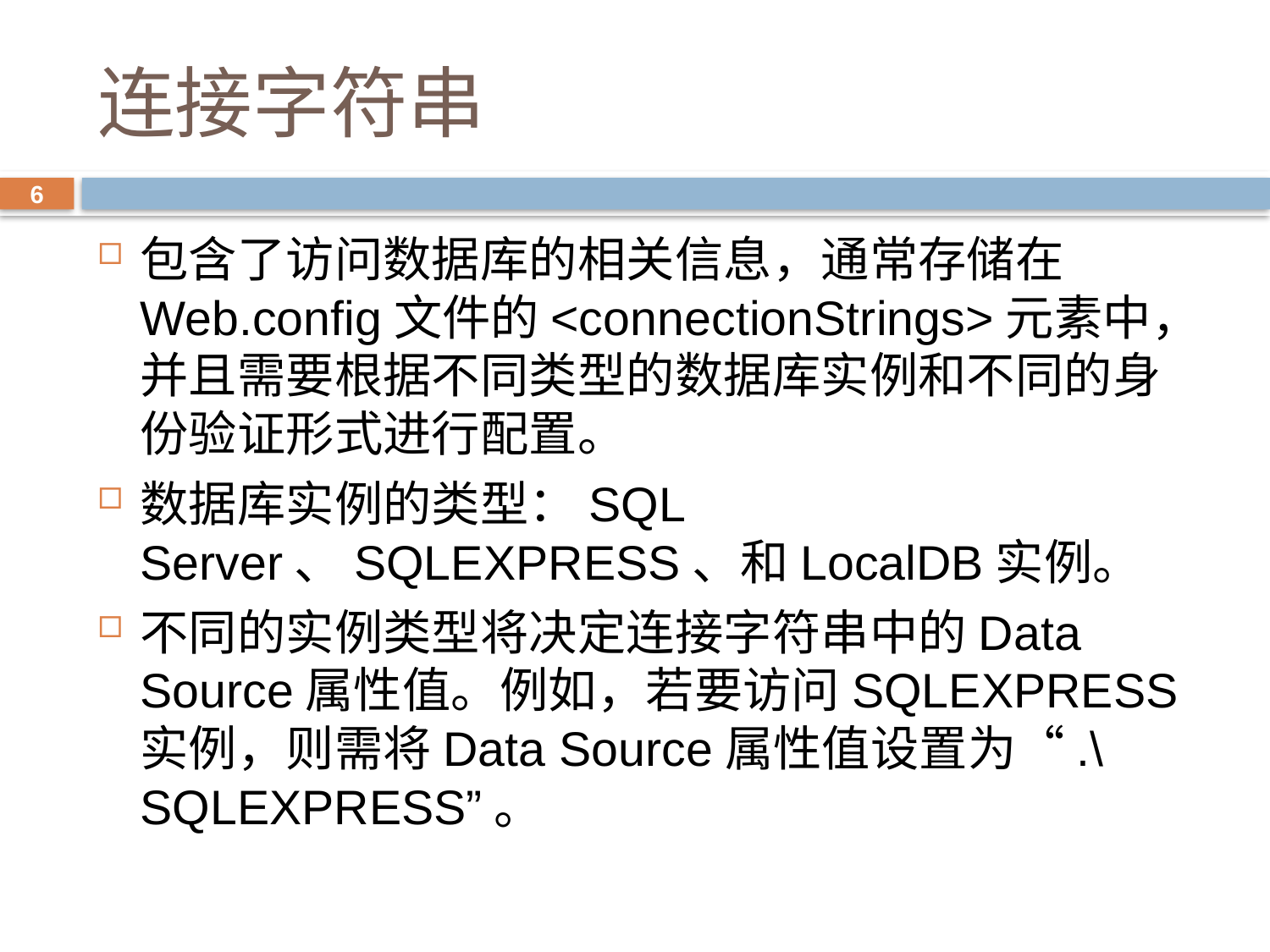

# 连接字符串
6
包含了访问数据库的相关信息，通常存储在Web.config文件的<connectionStrings>元素中，并且需要根据不同类型的数据库实例和不同的身份验证形式进行配置。
数据库实例的类型：SQL Server、SQLEXPRESS、和LocalDB实例。
不同的实例类型将决定连接字符串中的Data Source属性值。例如，若要访问SQLEXPRESS实例，则需将Data Source属性值设置为“.\SQLEXPRESS”。